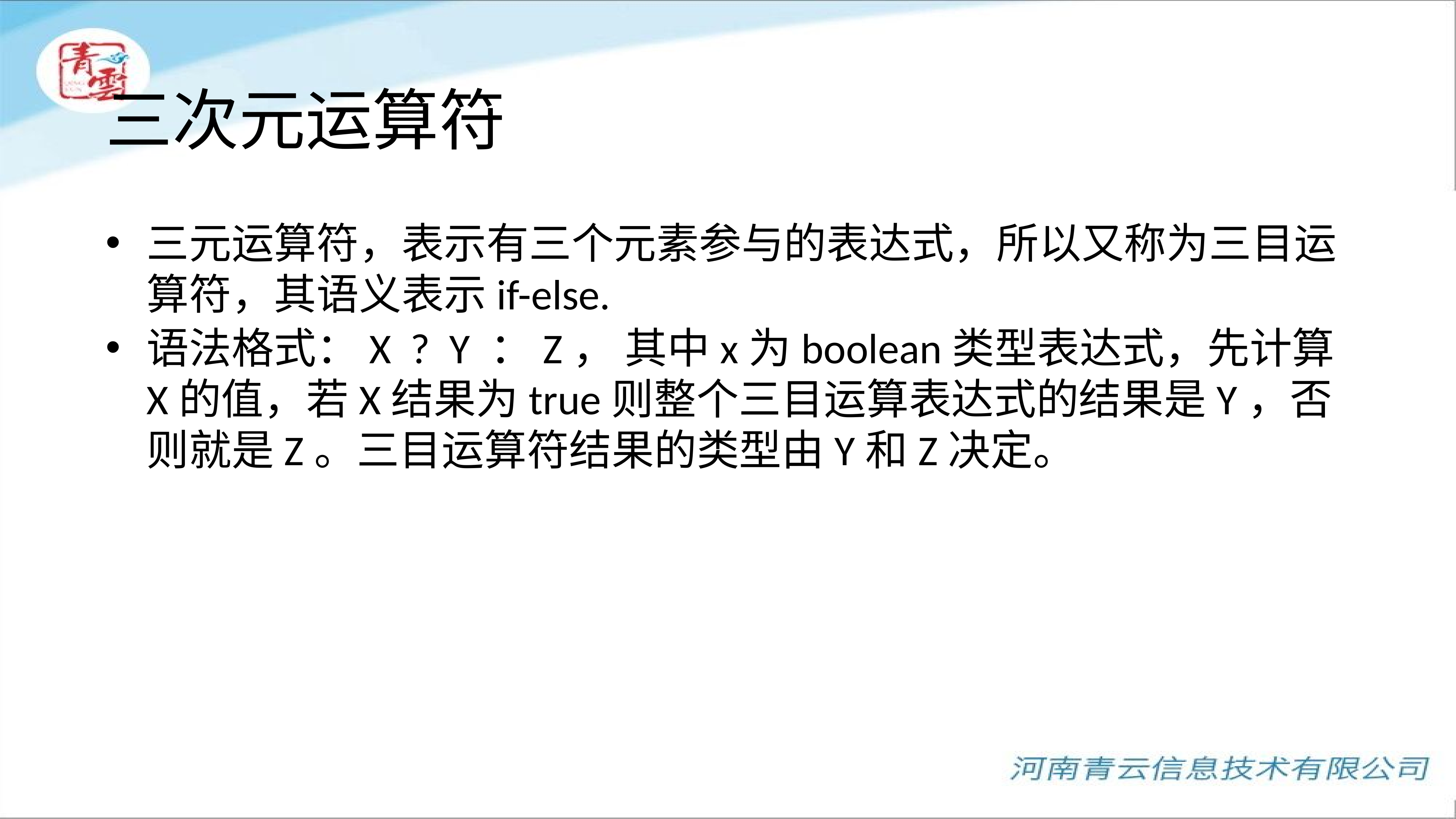

# 三次元运算符
三元运算符，表示有三个元素参与的表达式，所以又称为三目运算符，其语义表示if-else.
语法格式：X  ?  Y ：Z， 其中x为boolean类型表达式，先计算X的值，若X结果为true则整个三目运算表达式的结果是Y，否则就是Z。三目运算符结果的类型由Y和Z决定。